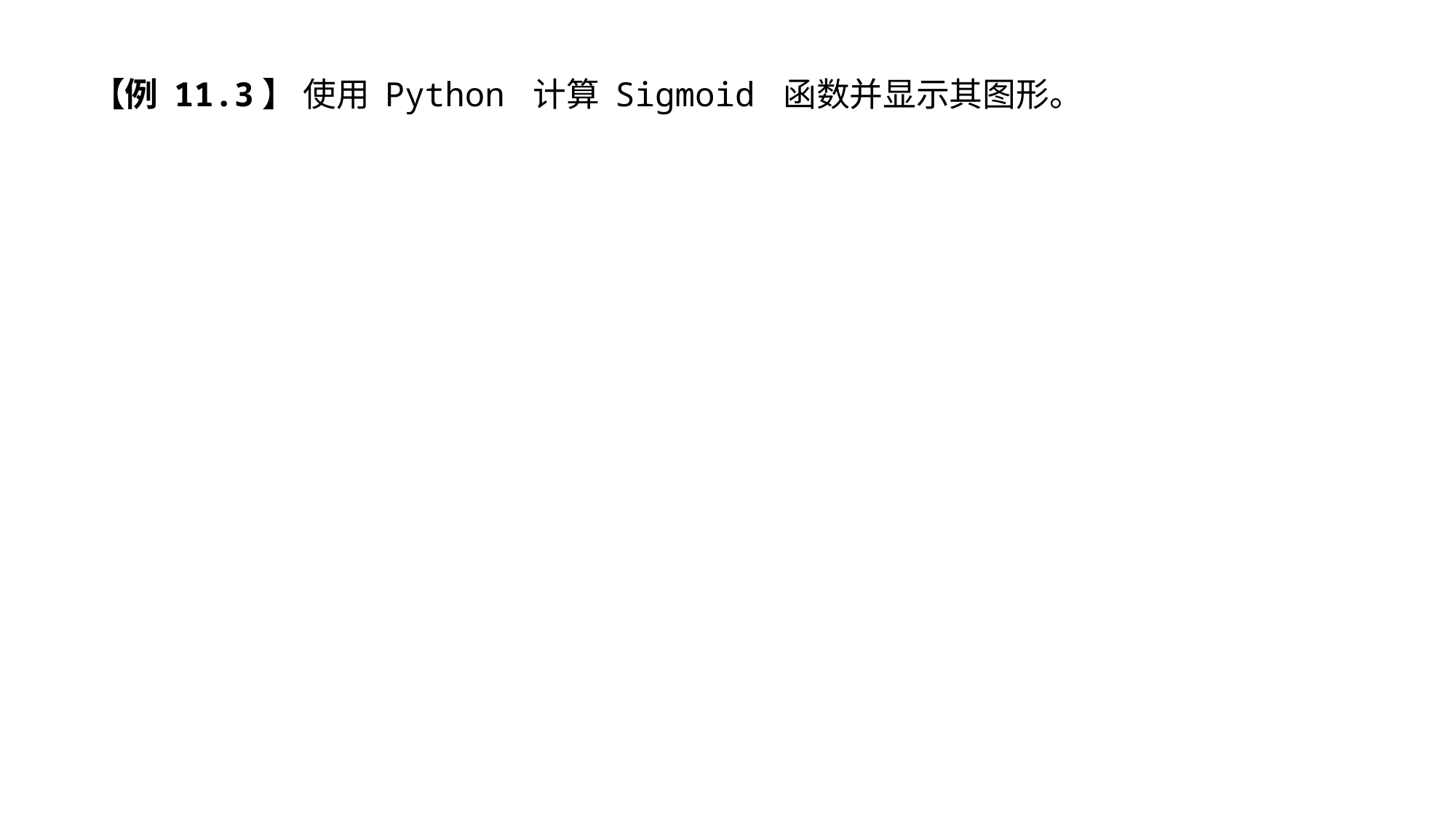

【例 11.3】 使用 Python 计算 Sigmoid 函数并显示其图形。